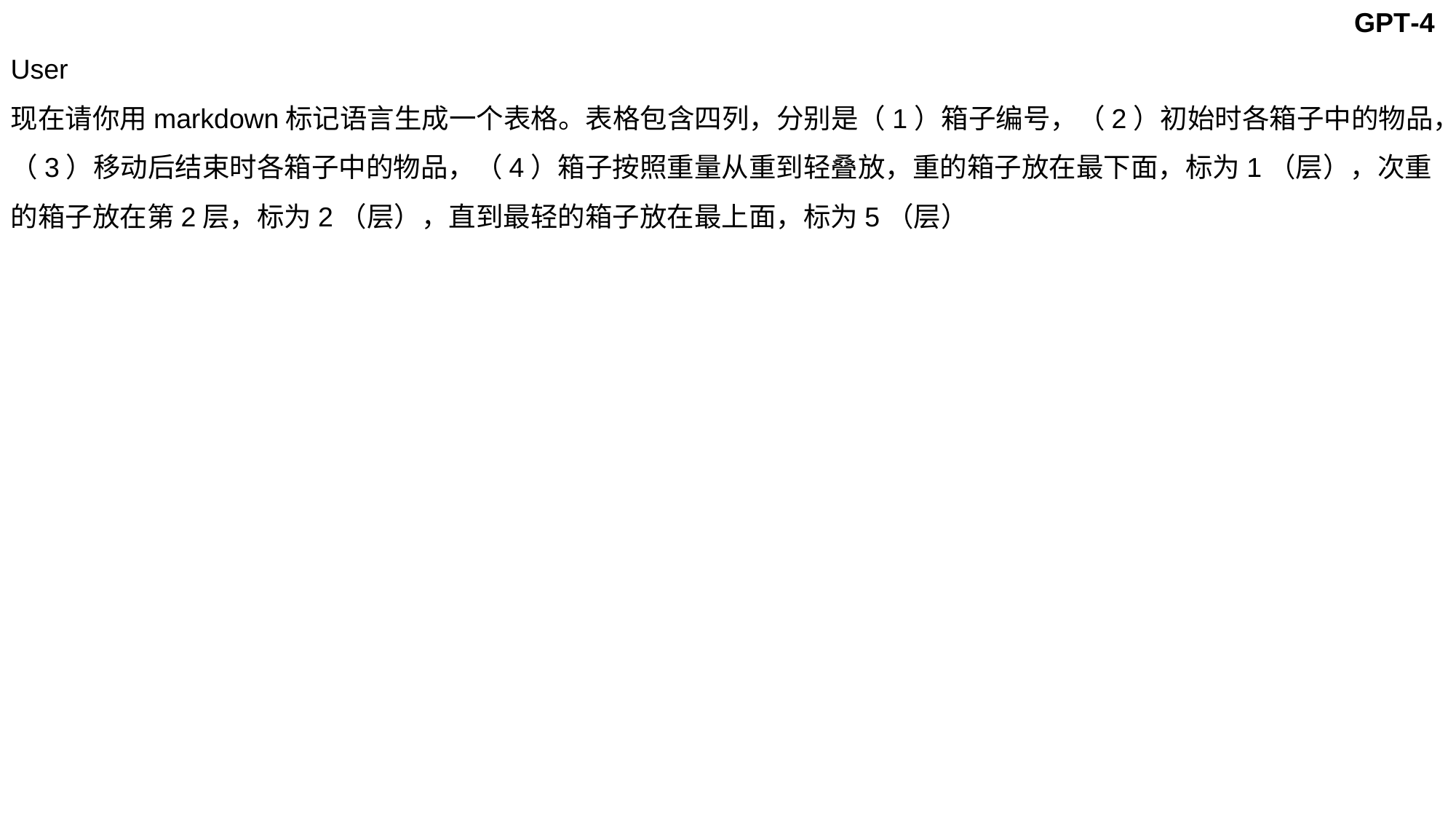

GPT-4
User
现在请你用markdown标记语言生成一个表格。表格包含四列，分别是（1）箱子编号，（2）初始时各箱子中的物品，（3）移动后结束时各箱子中的物品，（4）箱子按照重量从重到轻叠放，重的箱子放在最下面，标为1（层），次重的箱子放在第2层，标为2（层），直到最轻的箱子放在最上面，标为5（层）